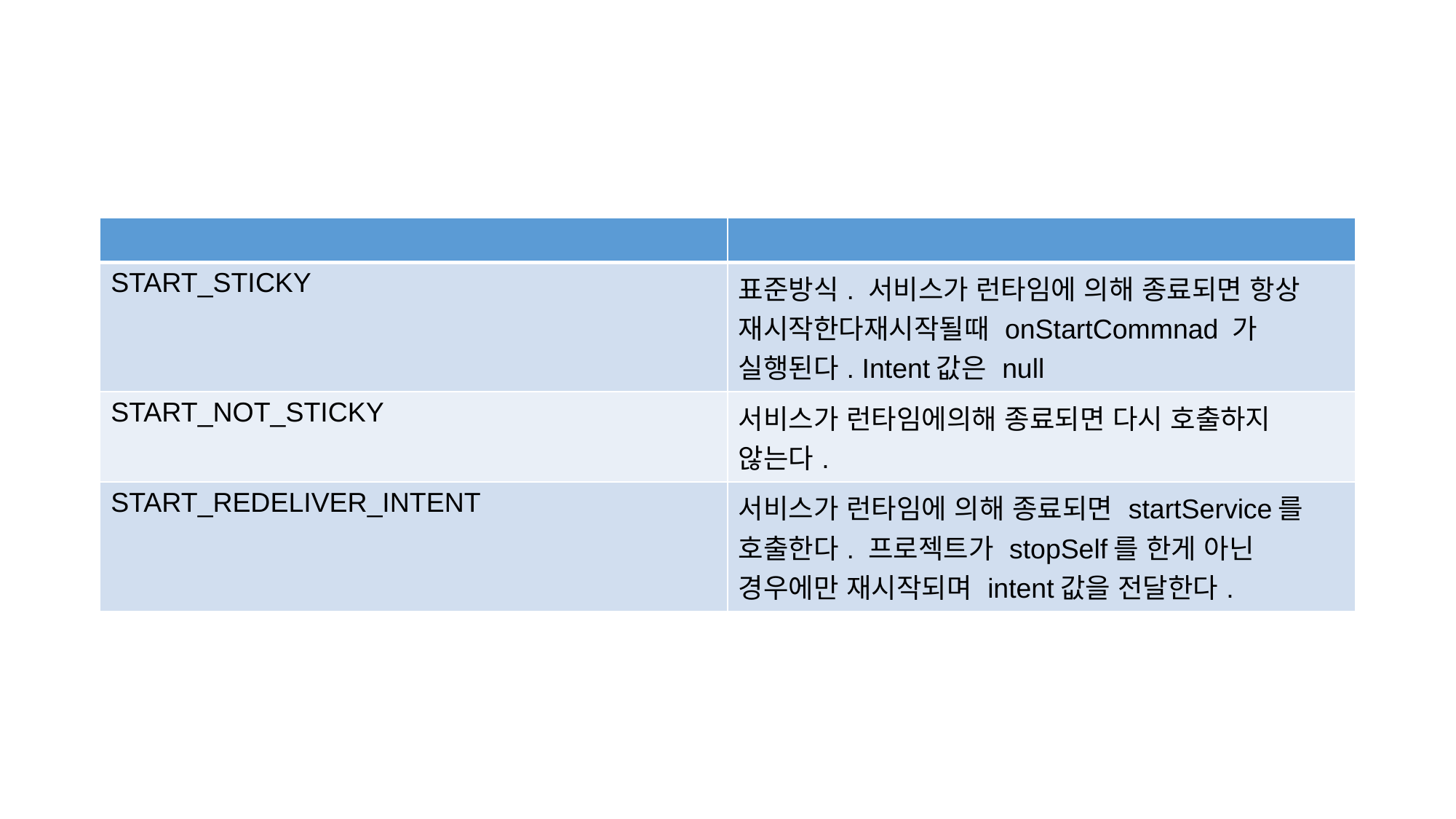

|  |  |
| --- | --- |
| START\_STICKY | 표준방식. 서비스가 런타임에 의해 종료되면 항상 재시작한다재시작될때 onStartCommnad 가 실행된다. Intent값은 null |
| START\_NOT\_STICKY | 서비스가 런타임에의해 종료되면 다시 호출하지 않는다. |
| START\_REDELIVER\_INTENT | 서비스가 런타임에 의해 종료되면 startService를 호출한다. 프로젝트가 stopSelf를 한게 아닌 경우에만 재시작되며 intent값을 전달한다. |